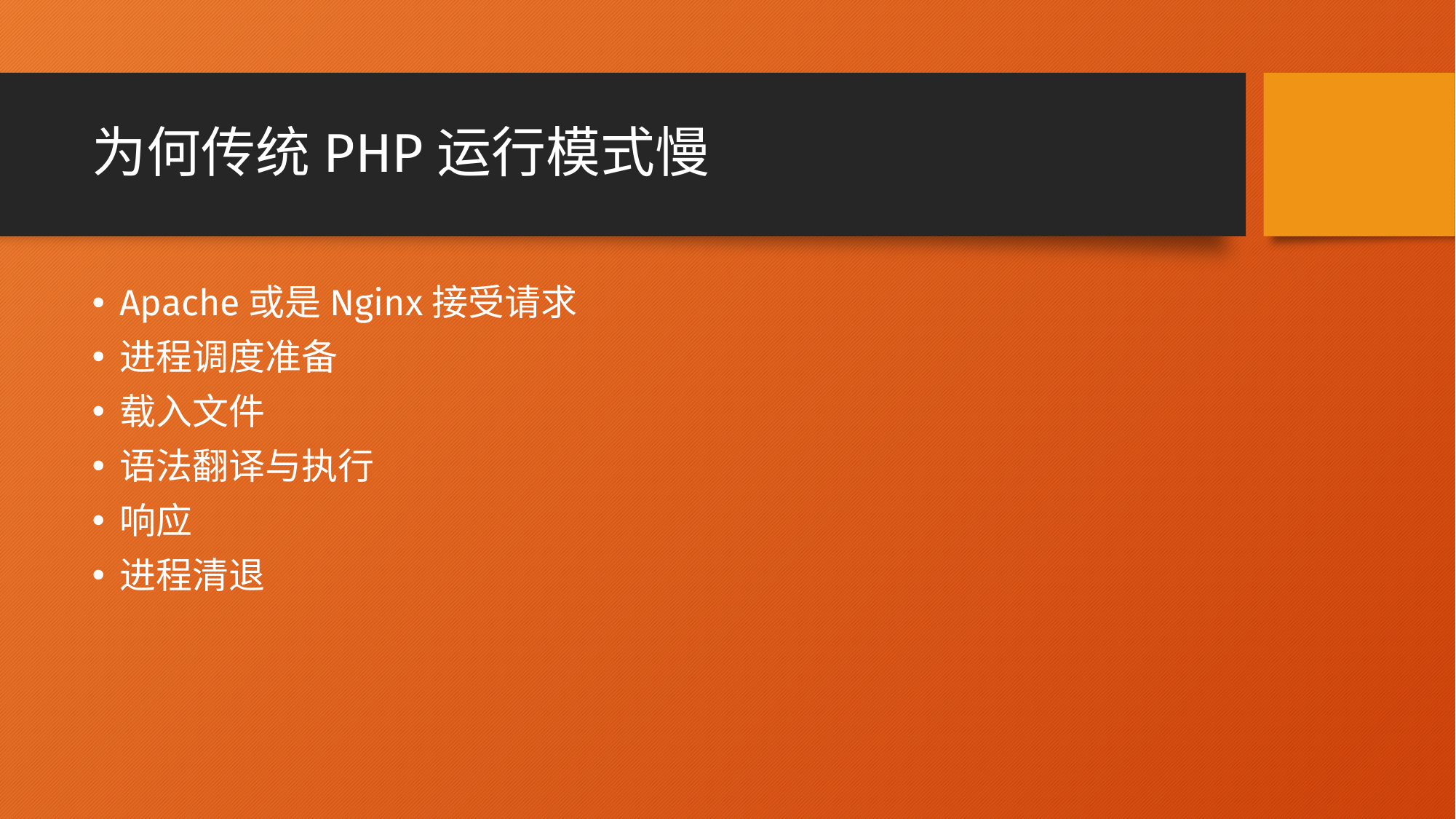

# 为何传统PHP运行模式慢
Apache或是Nginx接受请求
进程调度准备
载入文件
语法翻译与执行
响应
进程清退